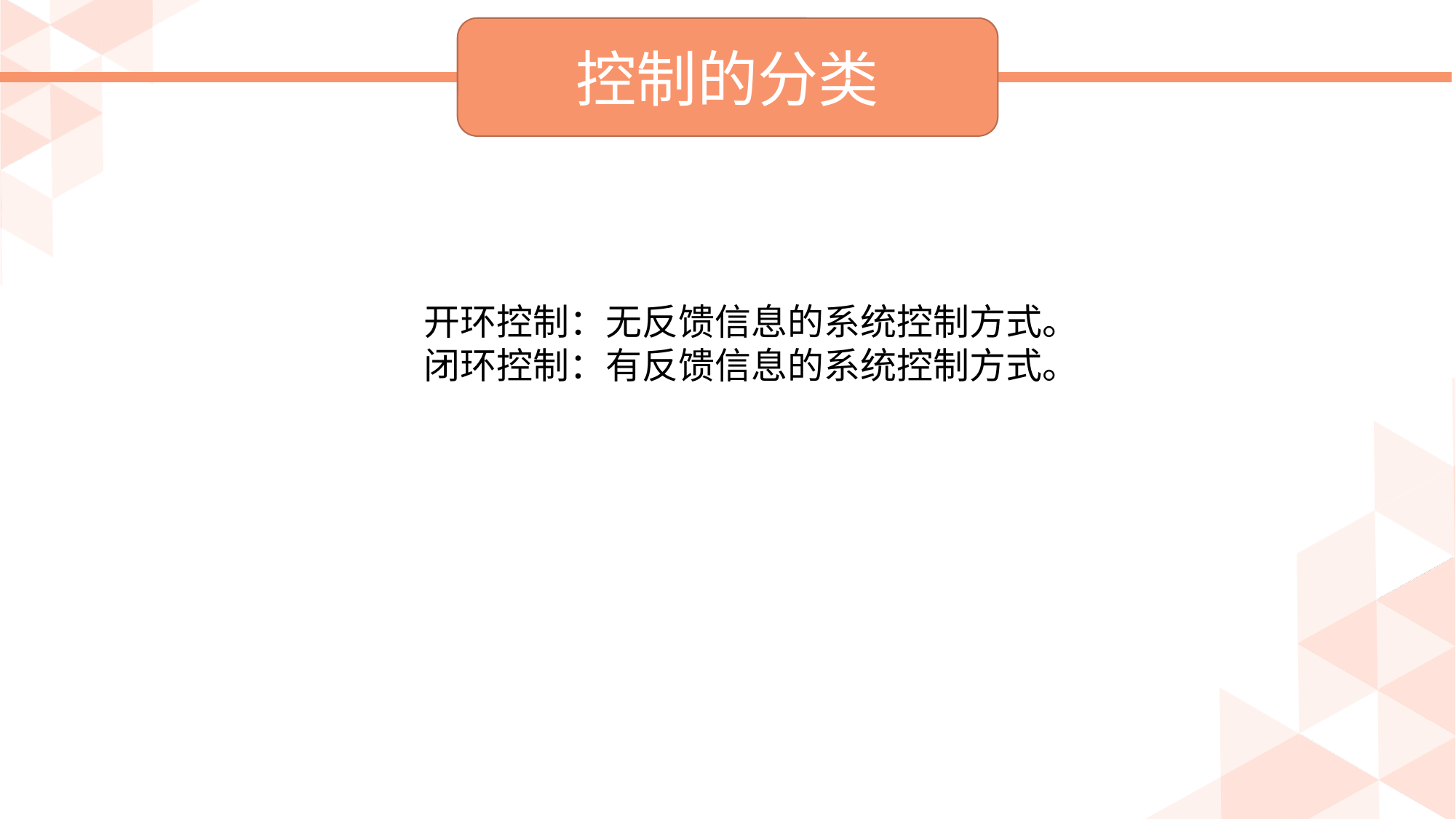

控制的分类

开环控制：无反馈信息的系统控制方式。
闭环控制：有反馈信息的系统控制方式。